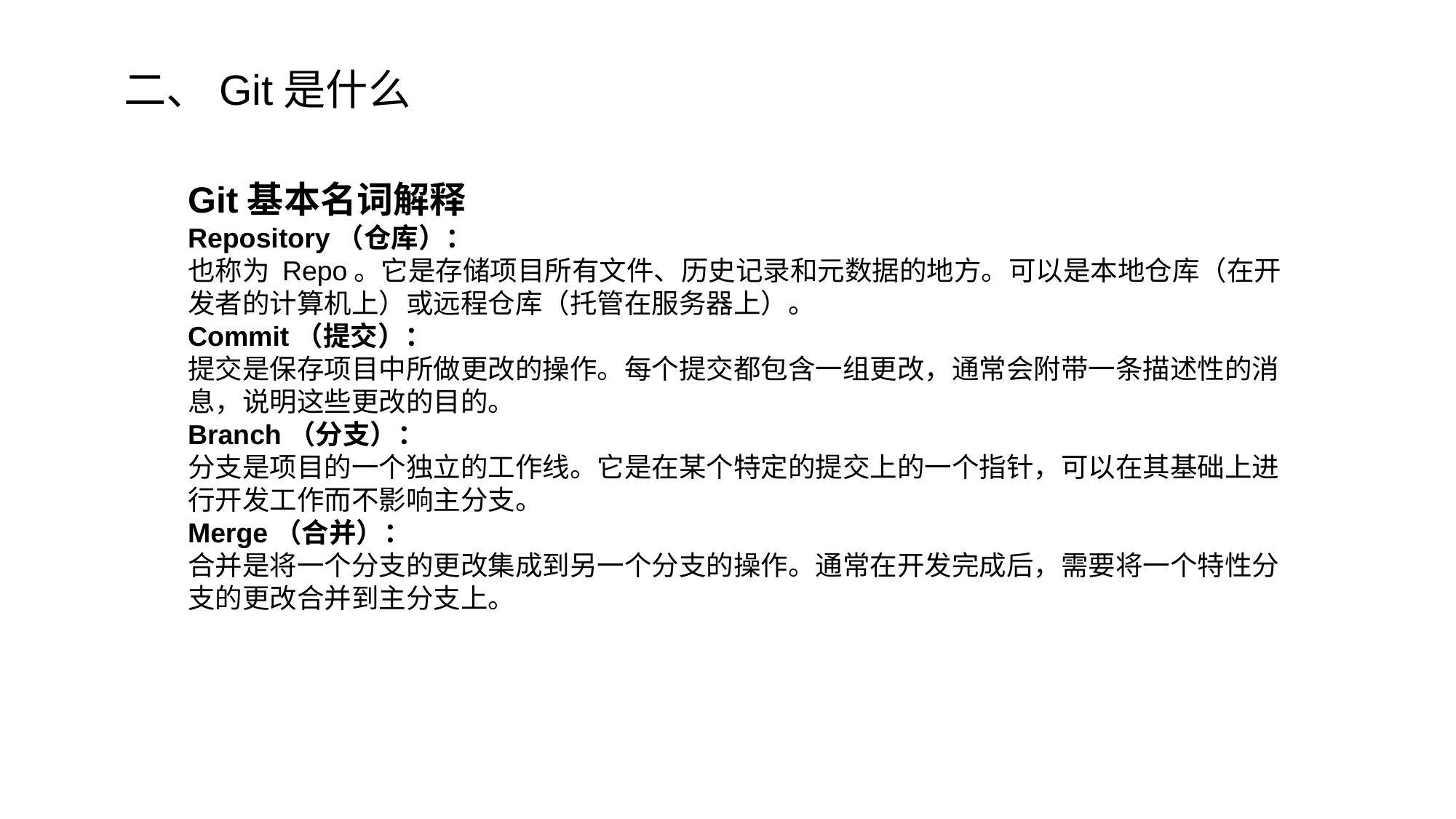

二、Git是什么
Git基本名词解释
Repository（仓库）：
也称为 Repo。它是存储项目所有文件、历史记录和元数据的地方。可以是本地仓库（在开发者的计算机上）或远程仓库（托管在服务器上）。
Commit（提交）：
提交是保存项目中所做更改的操作。每个提交都包含一组更改，通常会附带一条描述性的消息，说明这些更改的目的。
Branch（分支）：
分支是项目的一个独立的工作线。它是在某个特定的提交上的一个指针，可以在其基础上进行开发工作而不影响主分支。
Merge（合并）：
合并是将一个分支的更改集成到另一个分支的操作。通常在开发完成后，需要将一个特性分支的更改合并到主分支上。